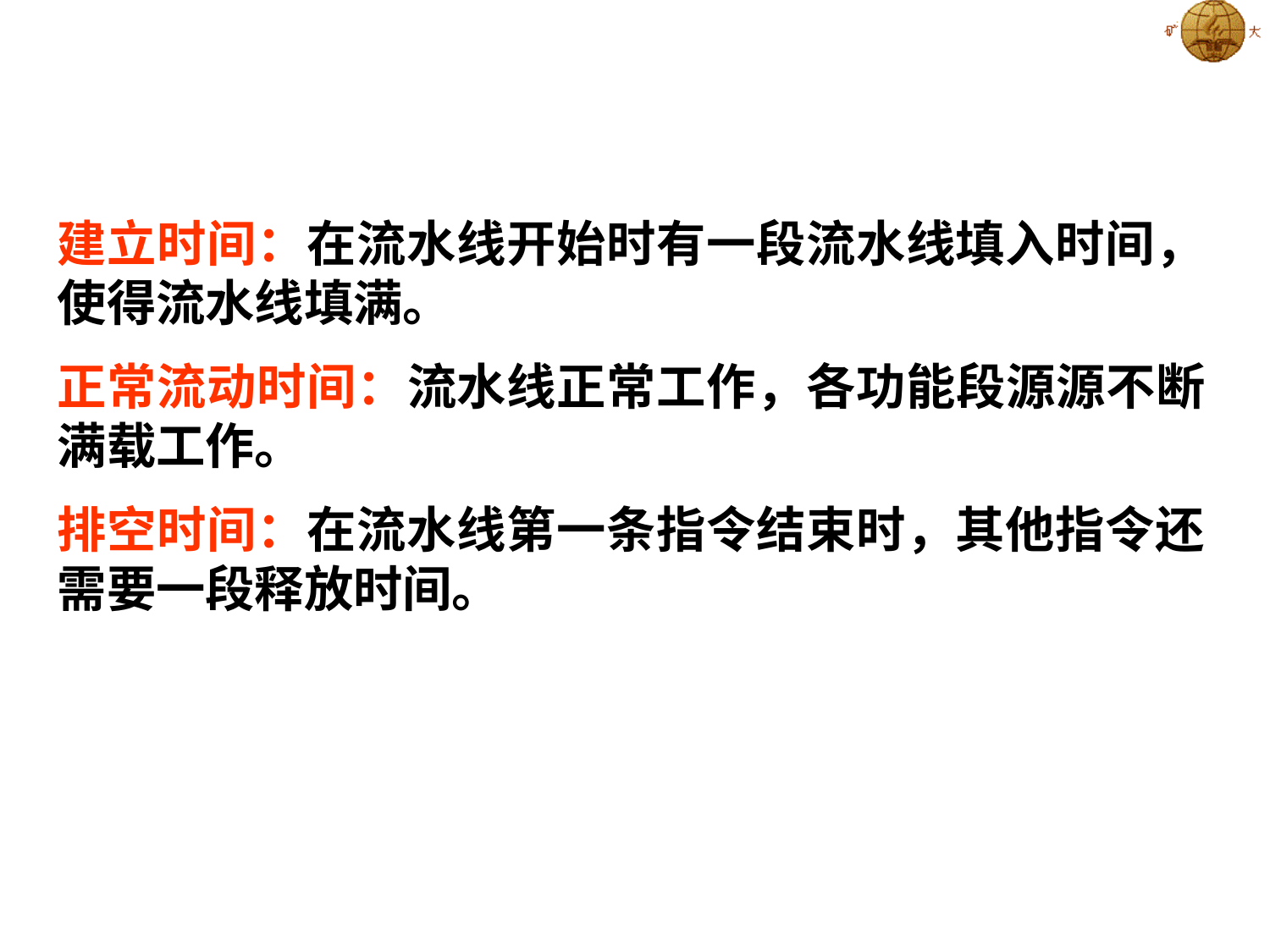

建立时间：在流水线开始时有一段流水线填入时间，使得流水线填满。
正常流动时间：流水线正常工作，各功能段源源不断满载工作。
排空时间：在流水线第一条指令结束时，其他指令还需要一段释放时间。